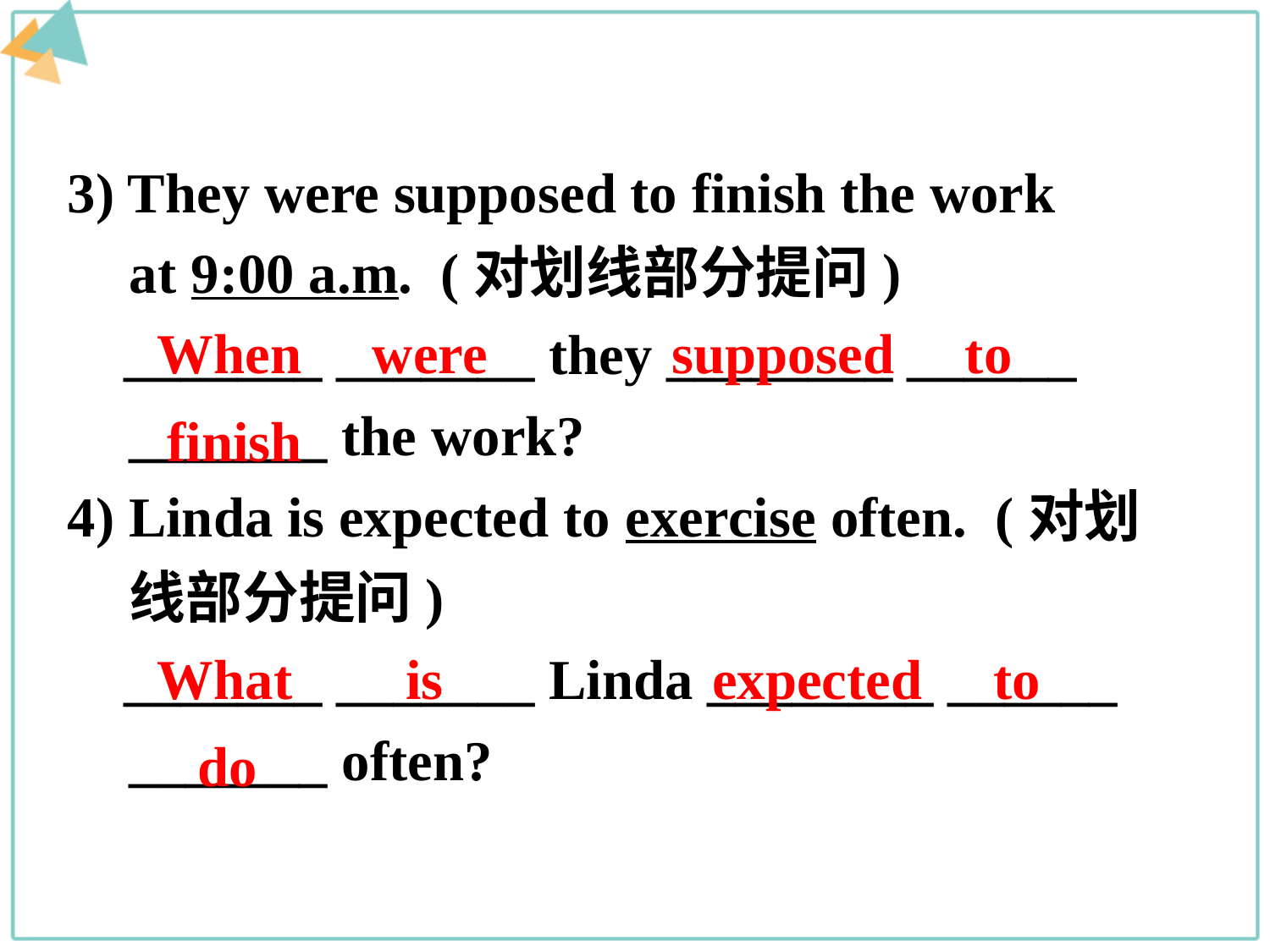

3) They were supposed to finish the work at 9:00 a.m.  (对划线部分提问)
    _______ _______ they ________ ______ _______ the work?
4) Linda is expected to exercise often.  (对划线部分提问)
    _______ _______ Linda ________ ______ _______ often?
When     were             supposed     to
finish
What        is                   expected     to
do